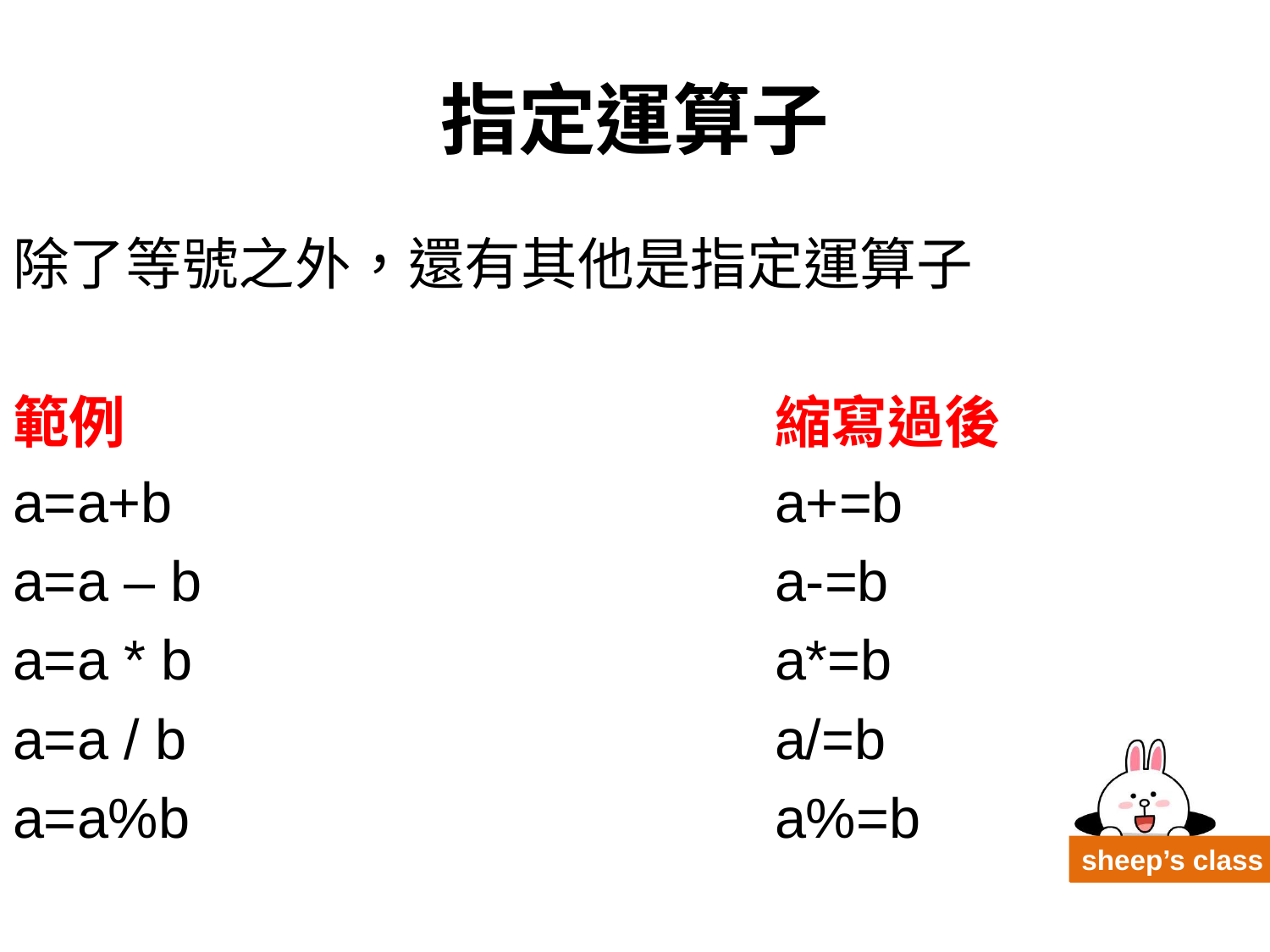

# 指定運算子
除了等號之外，還有其他是指定運算子

範例						縮寫過後
a=a+b					a+=b
a=a – b					a-=b
a=a * b 					a*=b
a=a / b					a/=b
a=a%b					a%=b